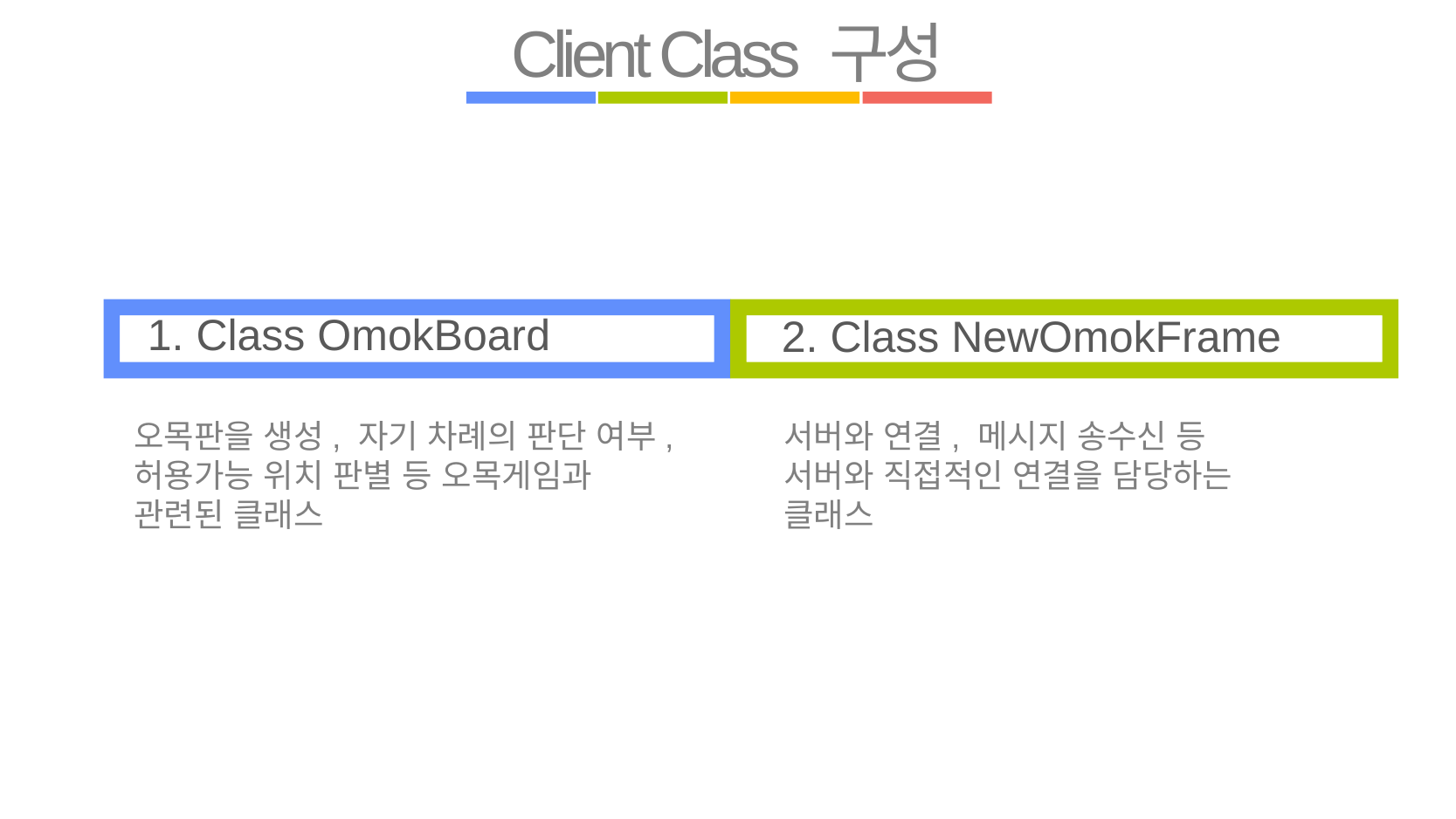

Client Class 구성

1. Class OmokBoard
2. Class NewOmokFrame
오목판을 생성, 자기 차례의 판단 여부,
허용가능 위치 판별 등 오목게임과
관련된 클래스
서버와 연결, 메시지 송수신 등
서버와 직접적인 연결을 담당하는
클래스